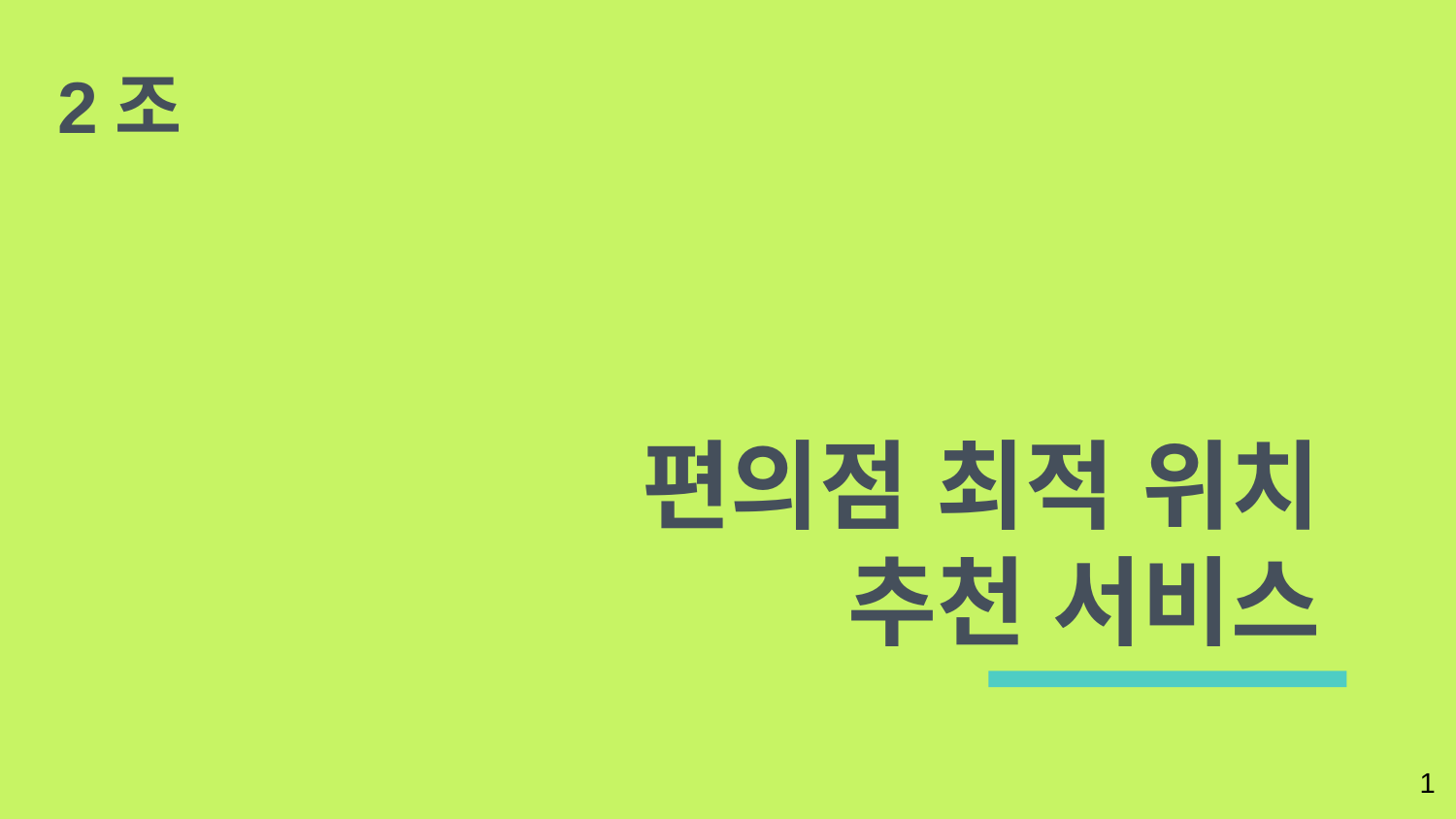

2조
# 편의점 최적 위치 추천 서비스
1